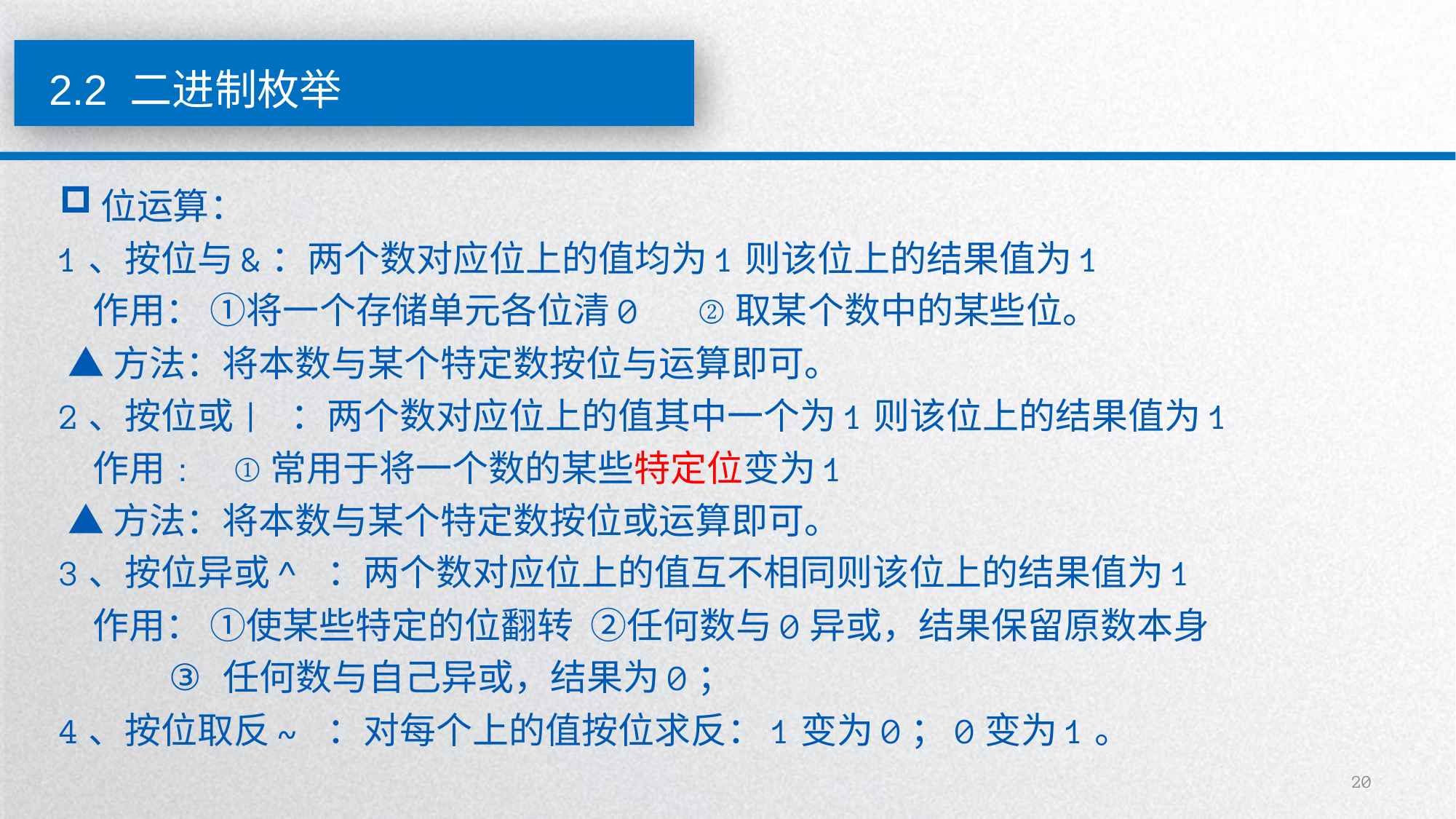

2.2 二进制枚举
位运算：
1、按位与&：两个数对应位上的值均为1则该位上的结果值为1
   作用： ①将一个存储单元各位清0   ②取某个数中的某些位。
 ▲方法：将本数与某个特定数按位与运算即可。
2、按位或| ：两个数对应位上的值其中一个为1则该位上的结果值为1
   作用:  ①常用于将一个数的某些特定位变为1
 ▲方法：将本数与某个特定数按位或运算即可。
3、按位异或^ ：两个数对应位上的值互不相同则该位上的结果值为1
   作用： ①使某些特定的位翻转  ②任何数与0异或，结果保留原数本身
任何数与自己异或，结果为0；
4、按位取反~ ：对每个上的值按位求反：1变为0；0变为1。
20